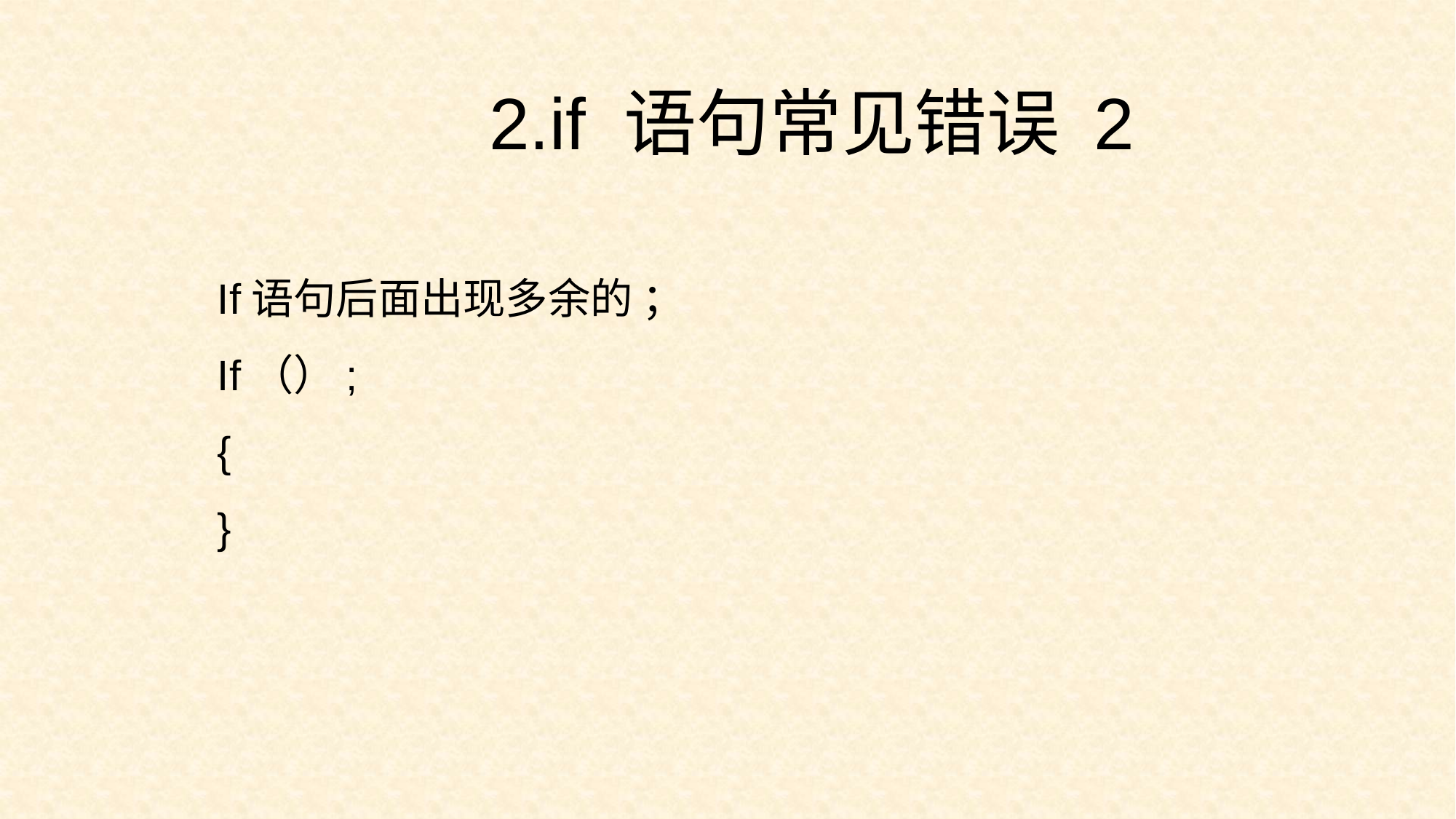

2.if 语句常见错误 2
If语句后面出现多余的 ；
If（）;
{
}